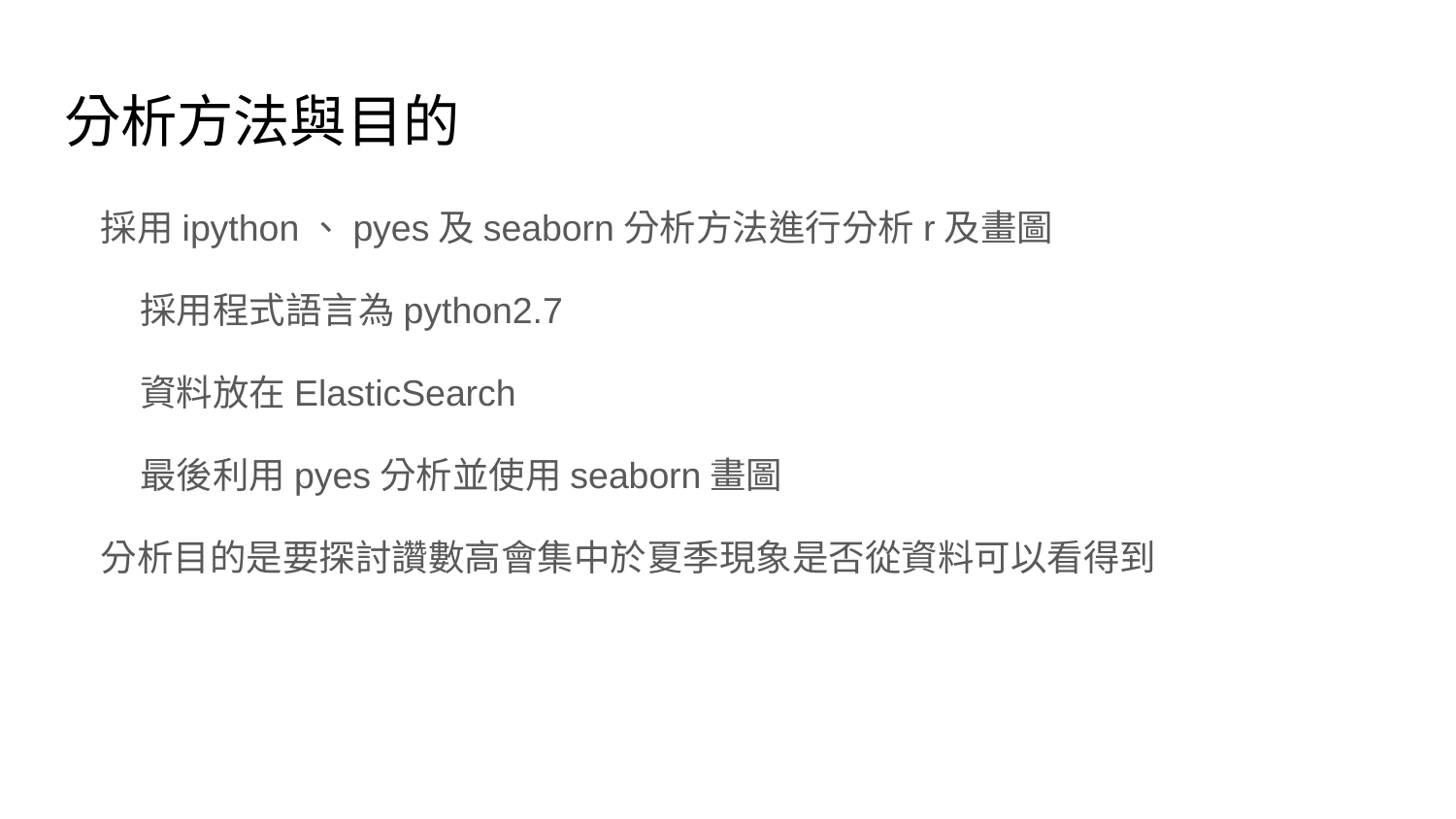

# 分析方法與目的
採用ipython、pyes及seaborn分析方法進行分析r及畫圖
   採用程式語言為python2.7
   資料放在ElasticSearch
   最後利用pyes分析並使用seaborn畫圖
分析目的是要探討讚數高會集中於夏季現象是否從資料可以看得到